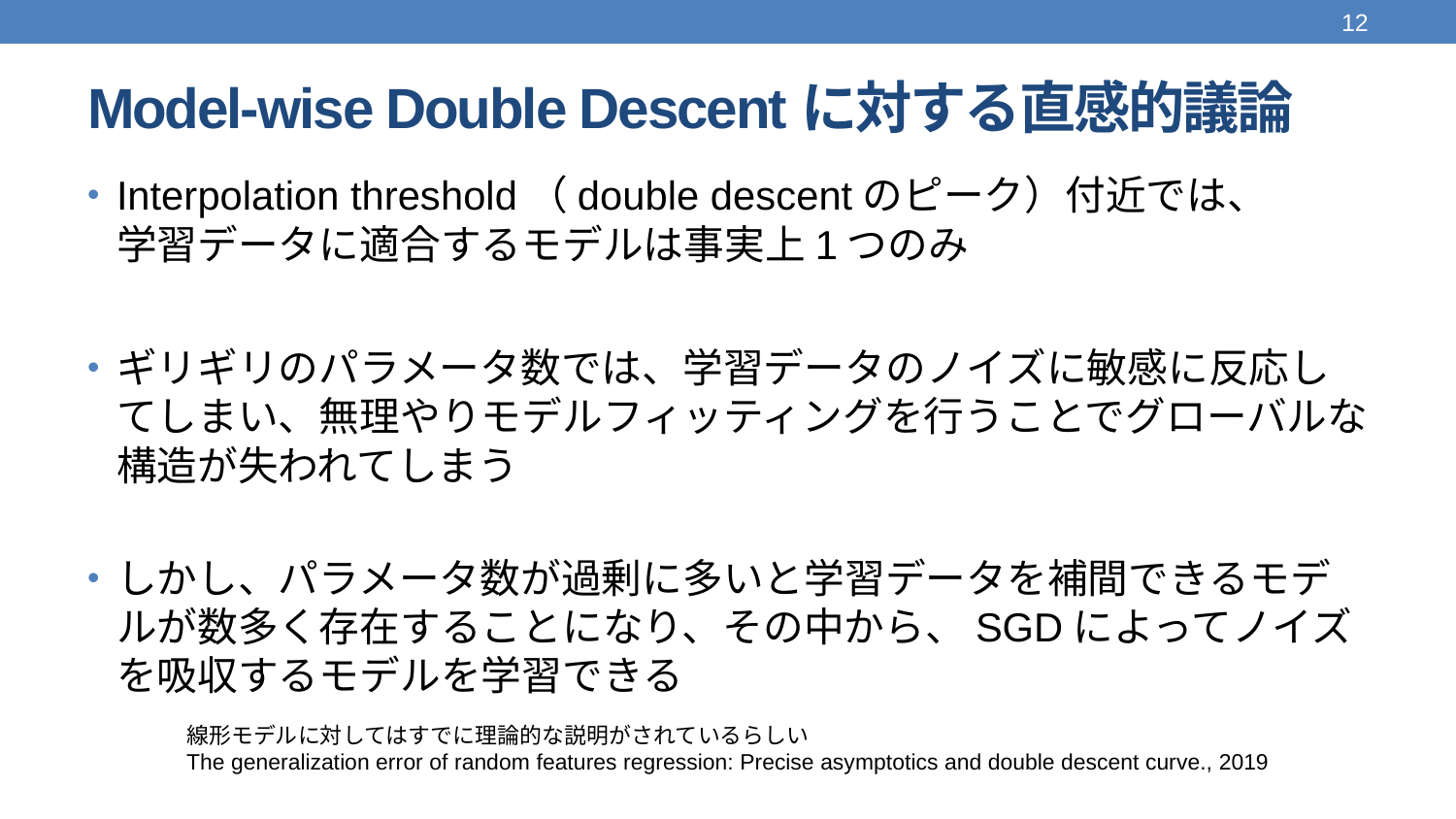

12
# Model-wise Double Descentに対する直感的議論
Interpolation threshold（double descentのピーク）付近では、
学習データに適合するモデルは事実上1つのみ

ギリギリのパラメータ数では、学習データのノイズに敏感に反応してしまい、無理やりモデルフィッティングを行うことでグローバルな構造が失われてしまう

しかし、パラメータ数が過剰に多いと学習データを補間できるモデルが数多く存在することになり、その中から、SGDによってノイズを吸収するモデルを学習できる
線形モデルに対してはすでに理論的な説明がされているらしい
The generalization error of random features regression: Precise asymptotics and double descent curve., 2019